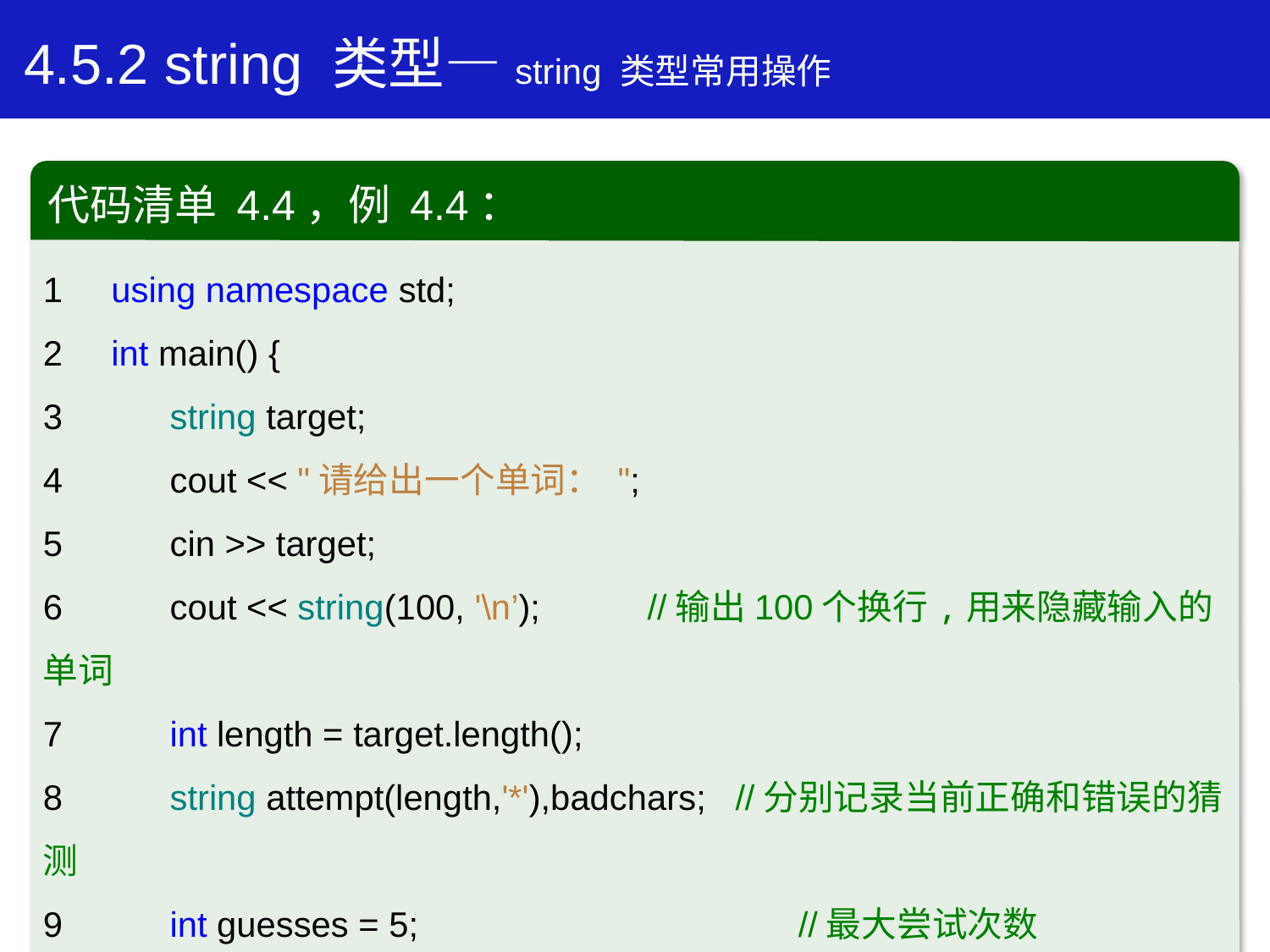

4.5.2 string 类型—string 类型常用操作
代码清单 4.4，例 4.4：
1     using namespace std;
2     int main() {
3           string target;
4           cout << "请给出一个单词： ";
5           cin >> target;
6           cout << string(100, '\n’);           //输出100个换行,用来隐藏输入的单词
7           int length = target.length();
8           string attempt(length,'*'),badchars;   //分别记录当前正确和错误的猜测
9           int guesses = 5;                                       //最大尝试次数
10         cout<<"单词已准备好，它有"<<length<<"个字母:"<<attempt<<endl;
学习目标
87